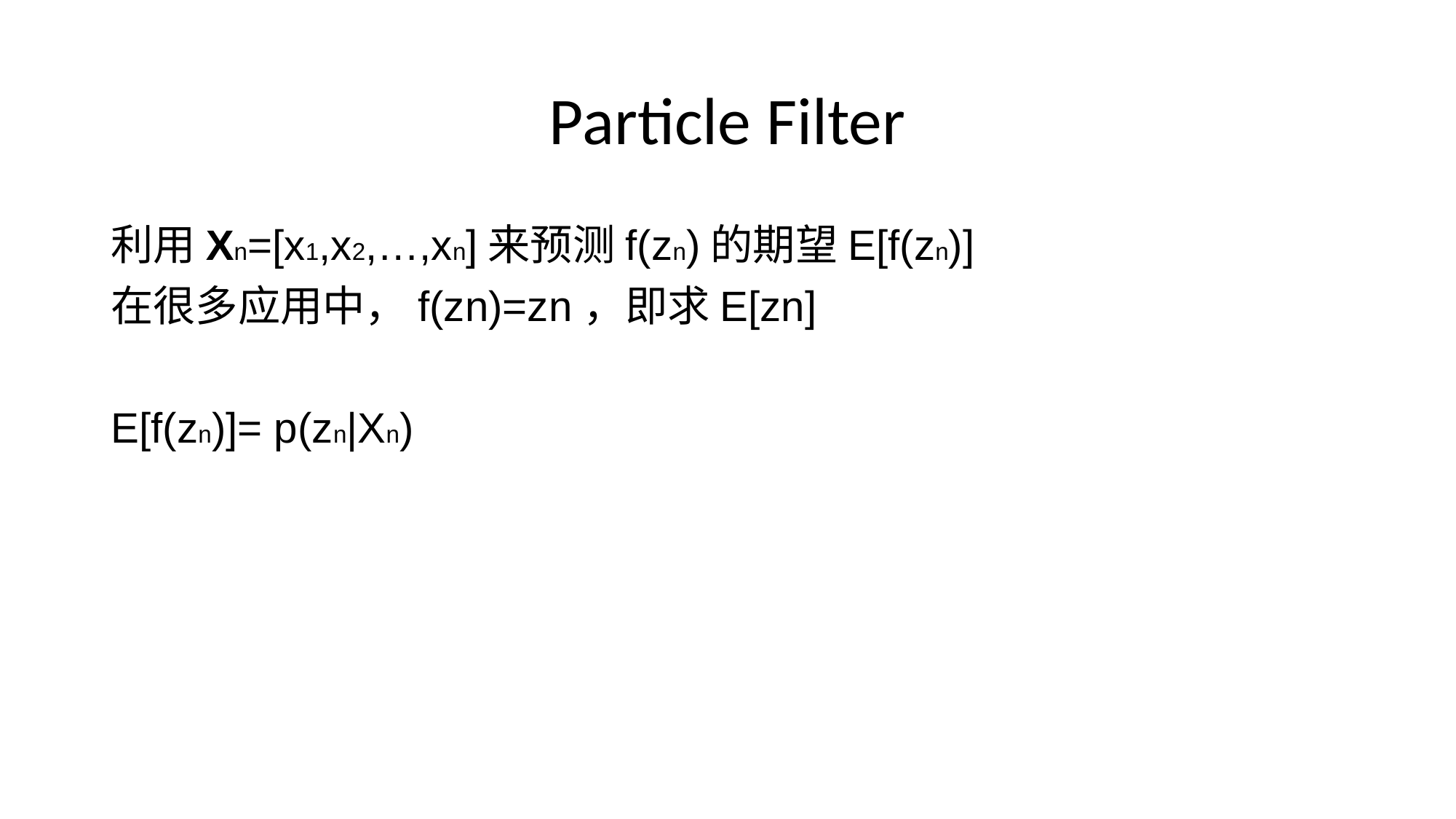

# Particle Filter
利用Xn=[x1,x2,…,xn]来预测f(zn)的期望E[f(zn)]
在很多应用中，f(zn)=zn，即求E[zn]

E[f(zn)]= p(zn|Xn)